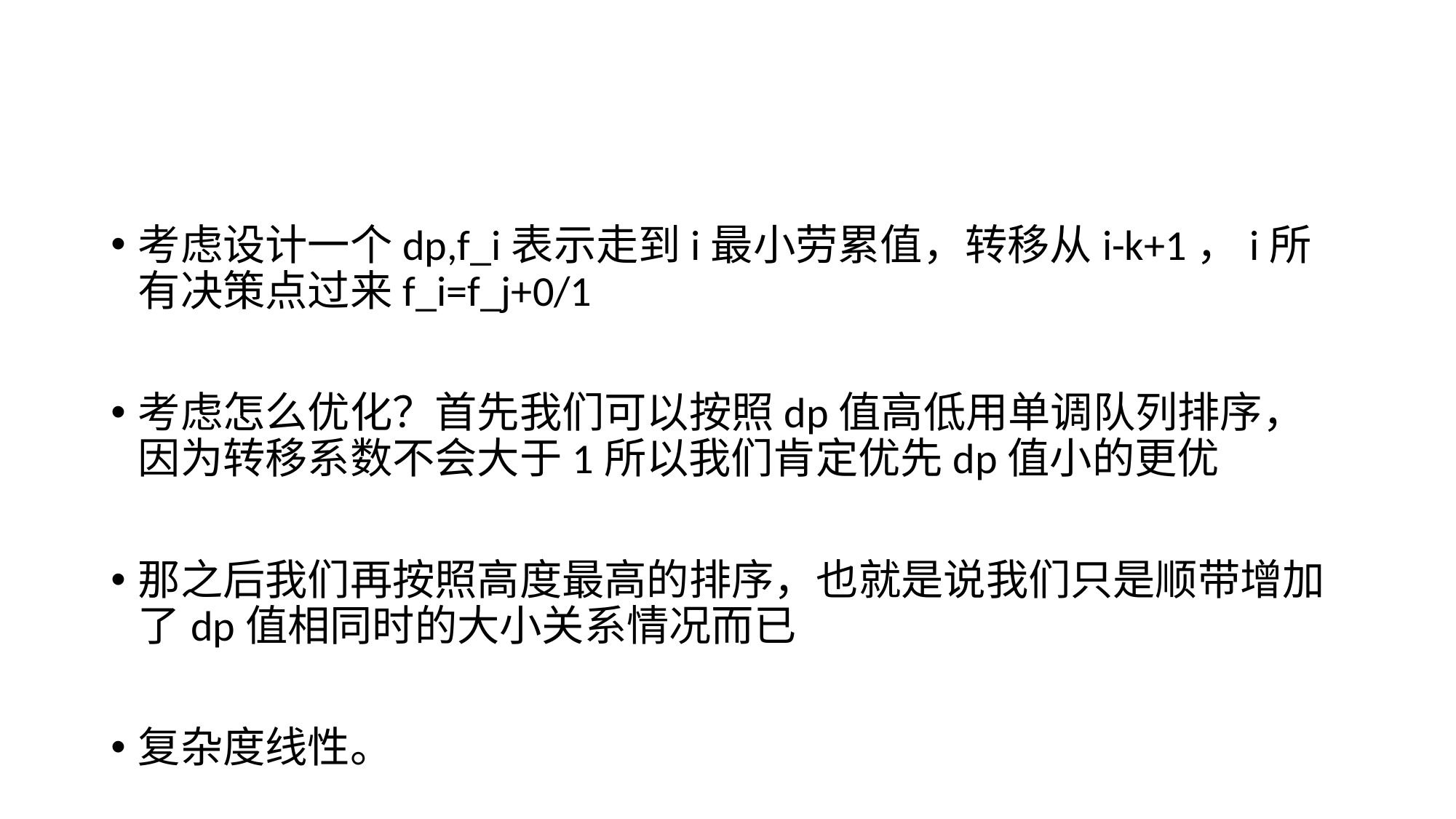

#
考虑设计一个dp,f_i表示走到i最小劳累值，转移从i-k+1，i所有决策点过来f_i=f_j+0/1

考虑怎么优化？首先我们可以按照dp值高低用单调队列排序，因为转移系数不会大于1所以我们肯定优先dp值小的更优

那之后我们再按照高度最高的排序，也就是说我们只是顺带增加了dp值相同时的大小关系情况而已

复杂度线性。